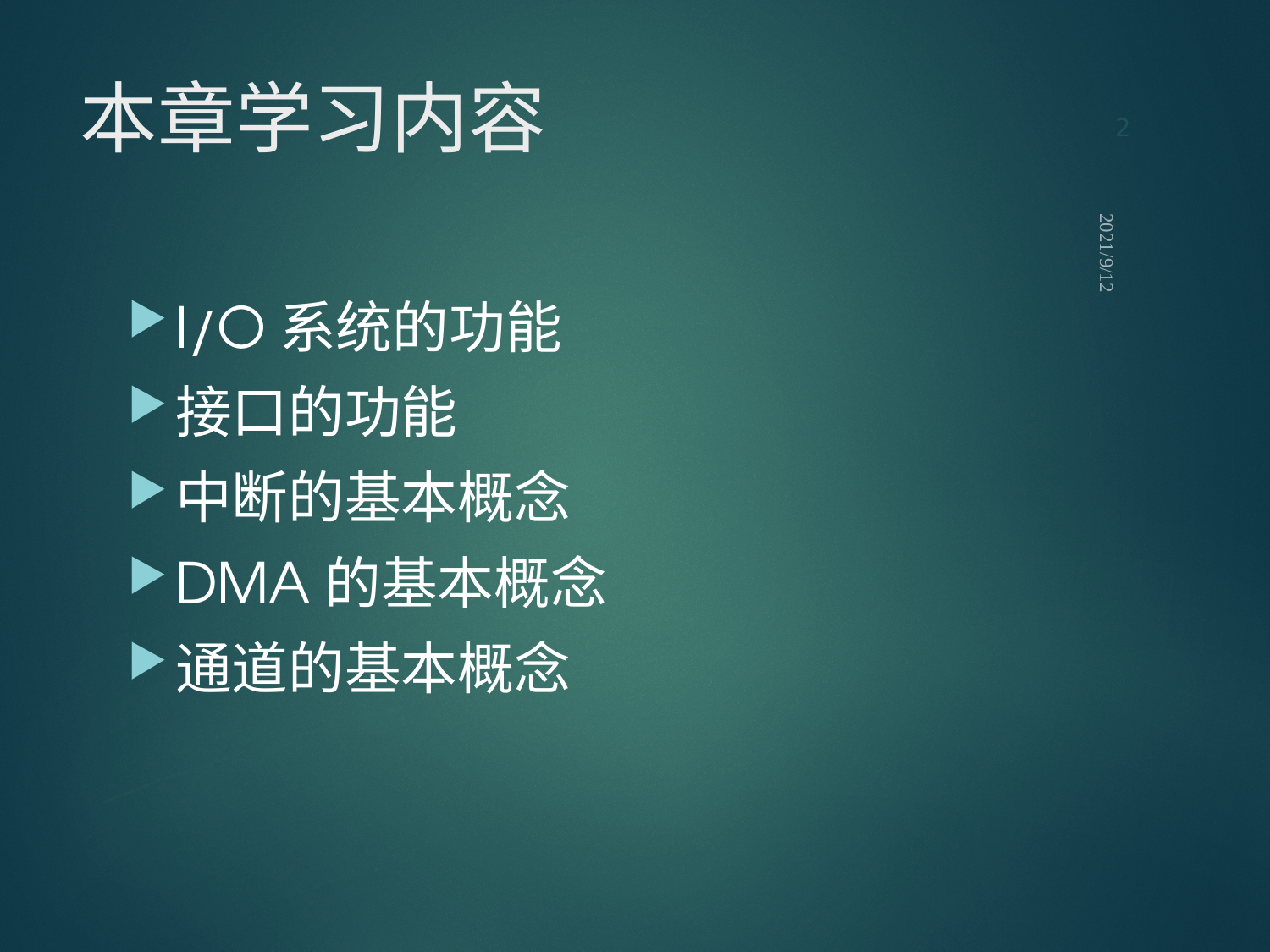

2
# 本章学习内容
2021/9/12
I/O系统的功能
接口的功能
中断的基本概念
DMA的基本概念
通道的基本概念